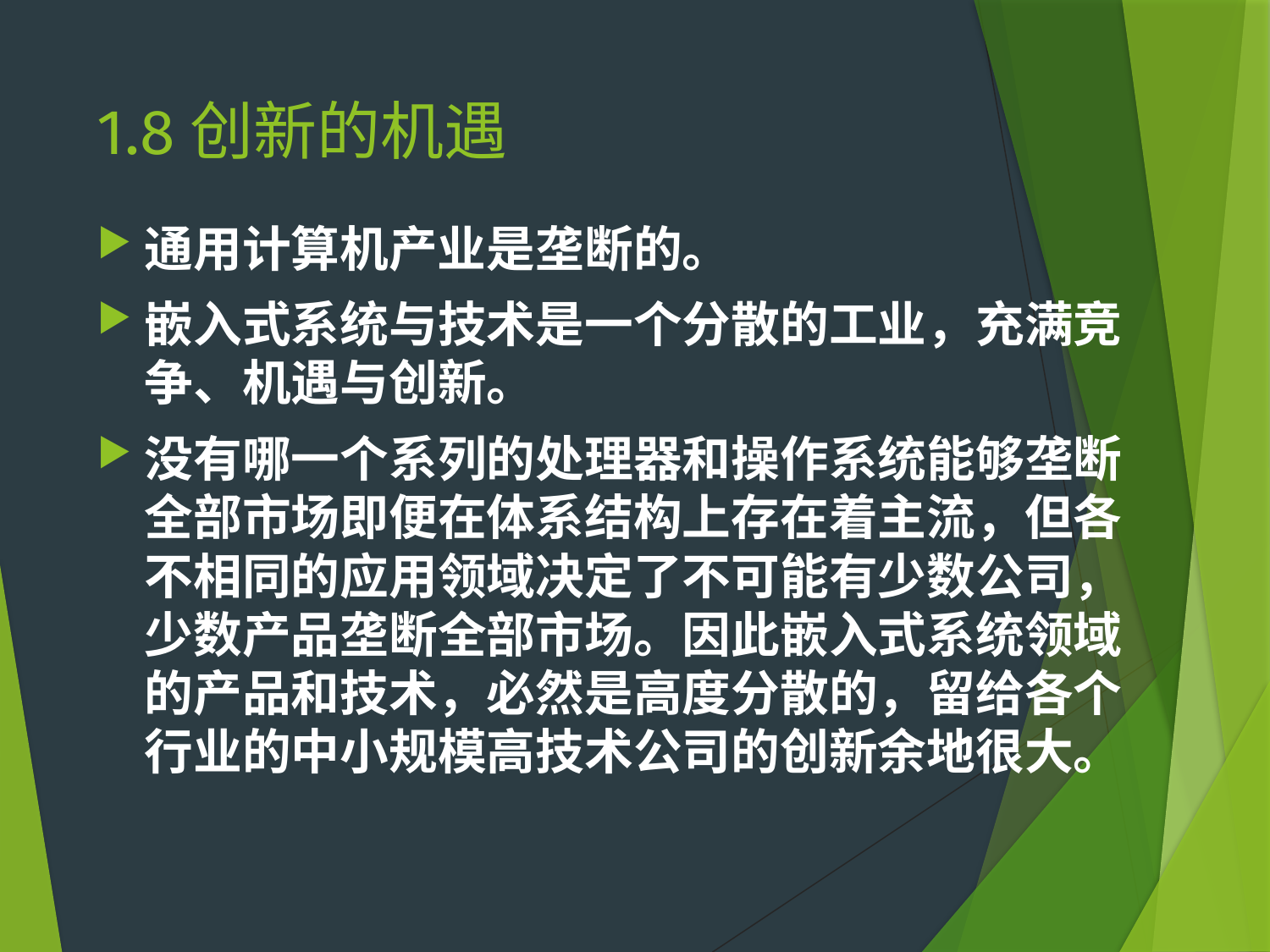

# 1.8创新的机遇
通用计算机产业是垄断的。
嵌入式系统与技术是一个分散的工业，充满竞争、机遇与创新。
没有哪一个系列的处理器和操作系统能够垄断全部市场即便在体系结构上存在着主流，但各不相同的应用领域决定了不可能有少数公司，少数产品垄断全部市场。因此嵌入式系统领域的产品和技术，必然是高度分散的，留给各个行业的中小规模高技术公司的创新余地很大。